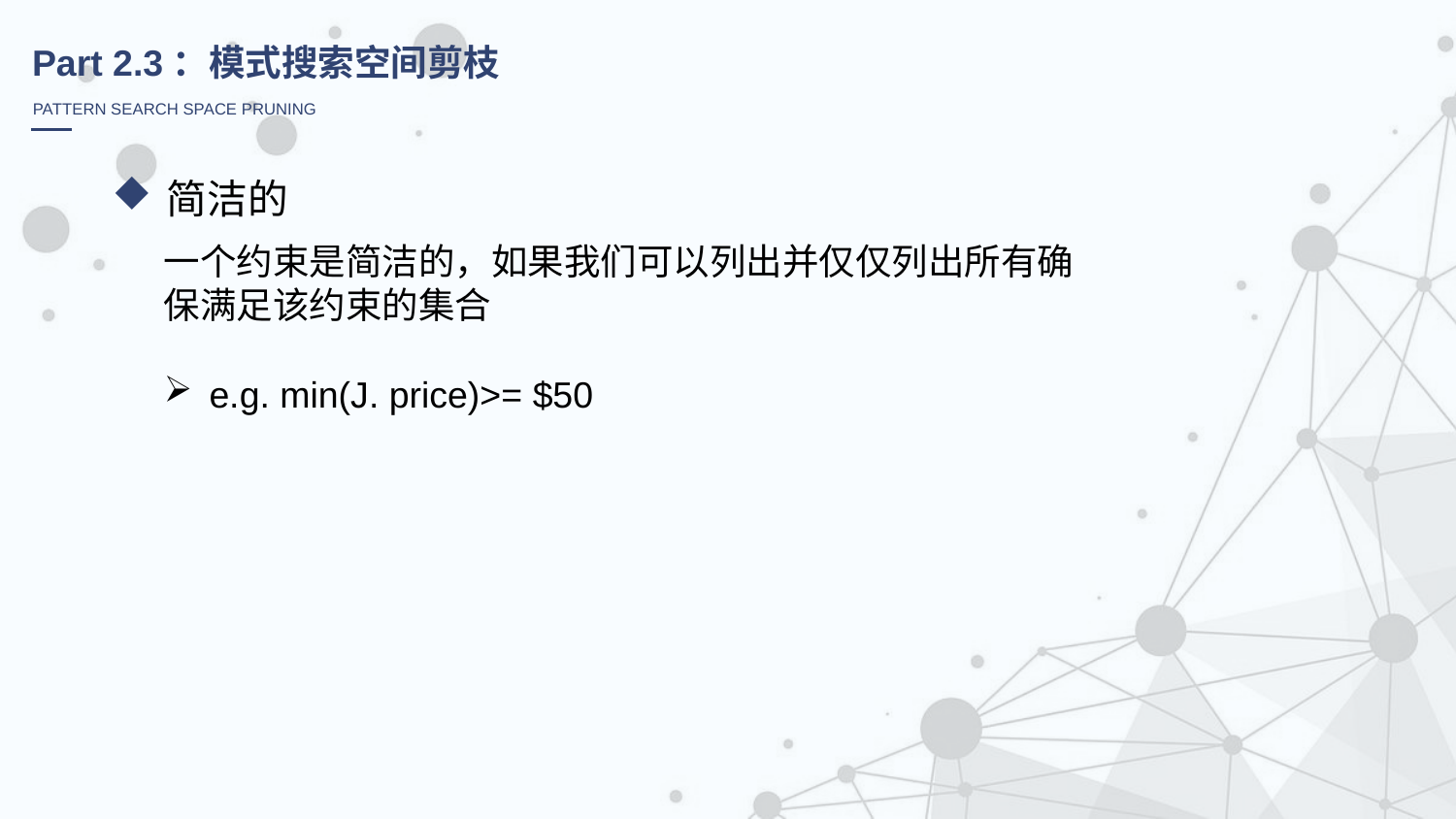

Part 2.3：模式搜索空间剪枝
PATTERN SEARCH SPACE PRUNING
简洁的
一个约束是简洁的，如果我们可以列出并仅仅列出所有确保满足该约束的集合

e.g. min(J. price)>= $50